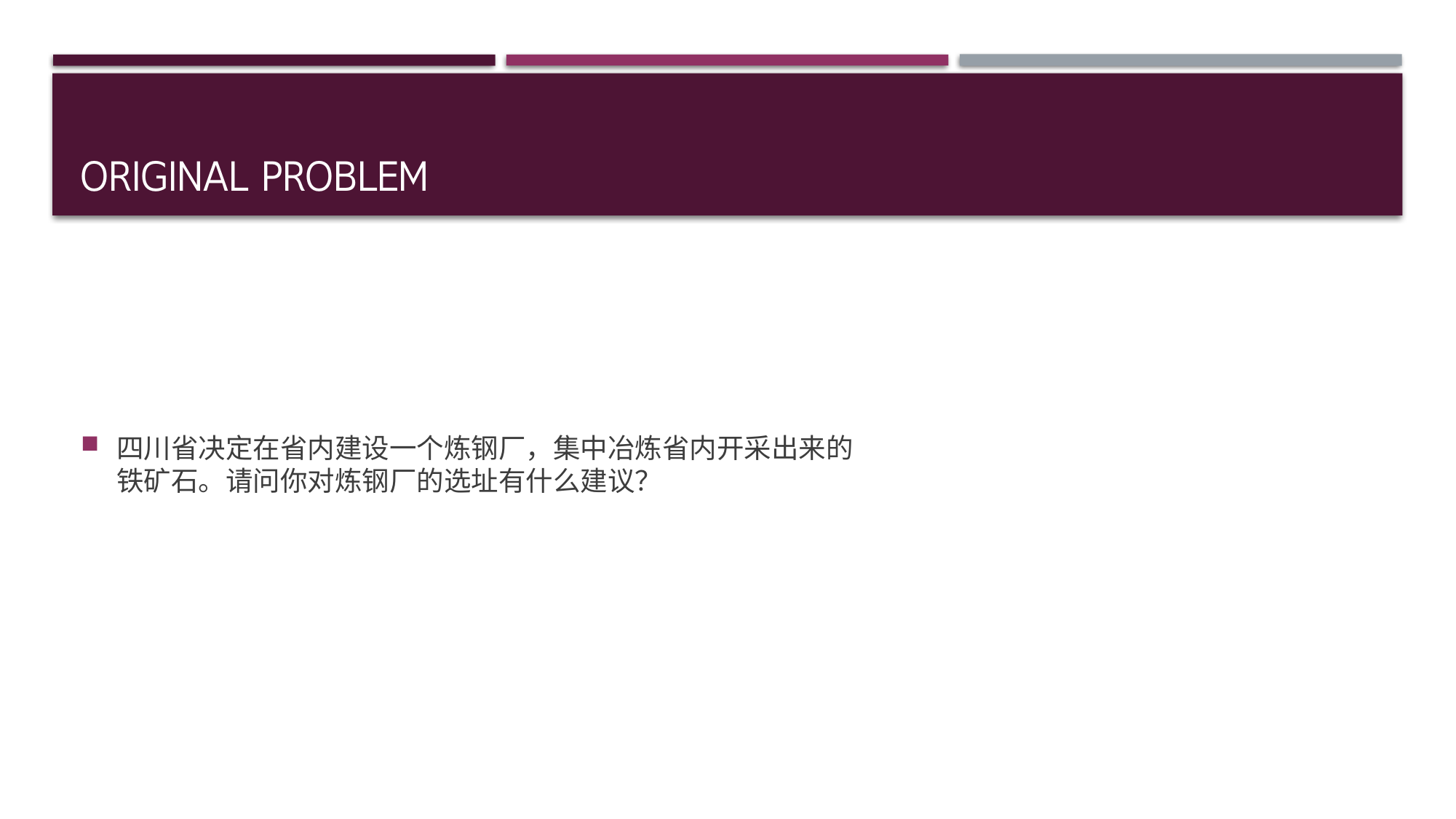

# Original problem
四川省决定在省内建设一个炼钢厂，集中冶炼省内开采出来的
铁矿石。请问你对炼钢厂的选址有什么建议？